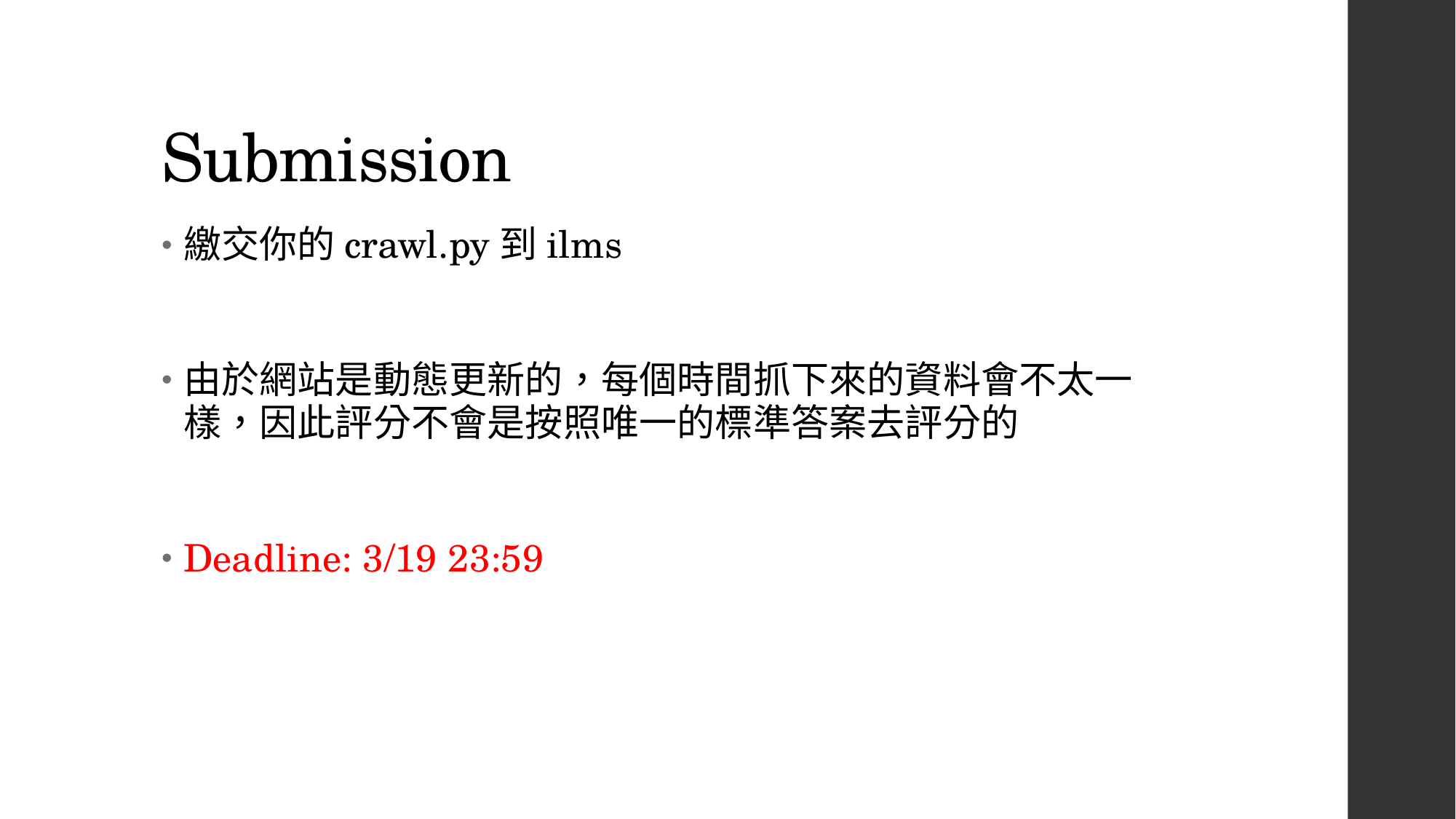

# Submission
繳交你的crawl.py到ilms

由於網站是動態更新的，每個時間抓下來的資料會不太一樣，因此評分不會是按照唯一的標準答案去評分的

Deadline: 3/19 23:59